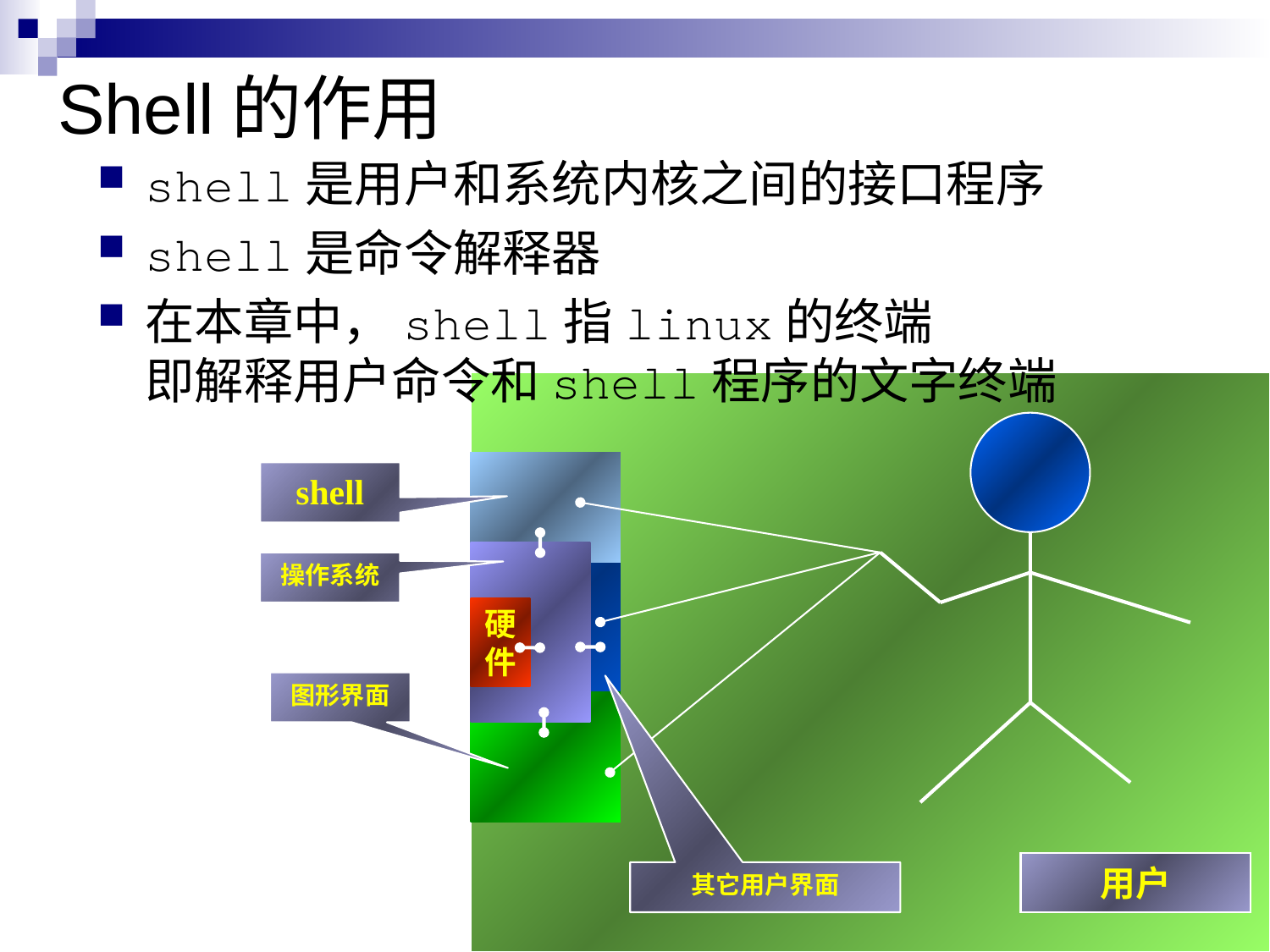

# Shell的作用
shell是用户和系统内核之间的接口程序
shell是命令解释器
在本章中，shell指linux的终端
即解释用户命令和shell程序的文字终端

硬件

shell

操作系统

图形界面

其它用户界面
用户